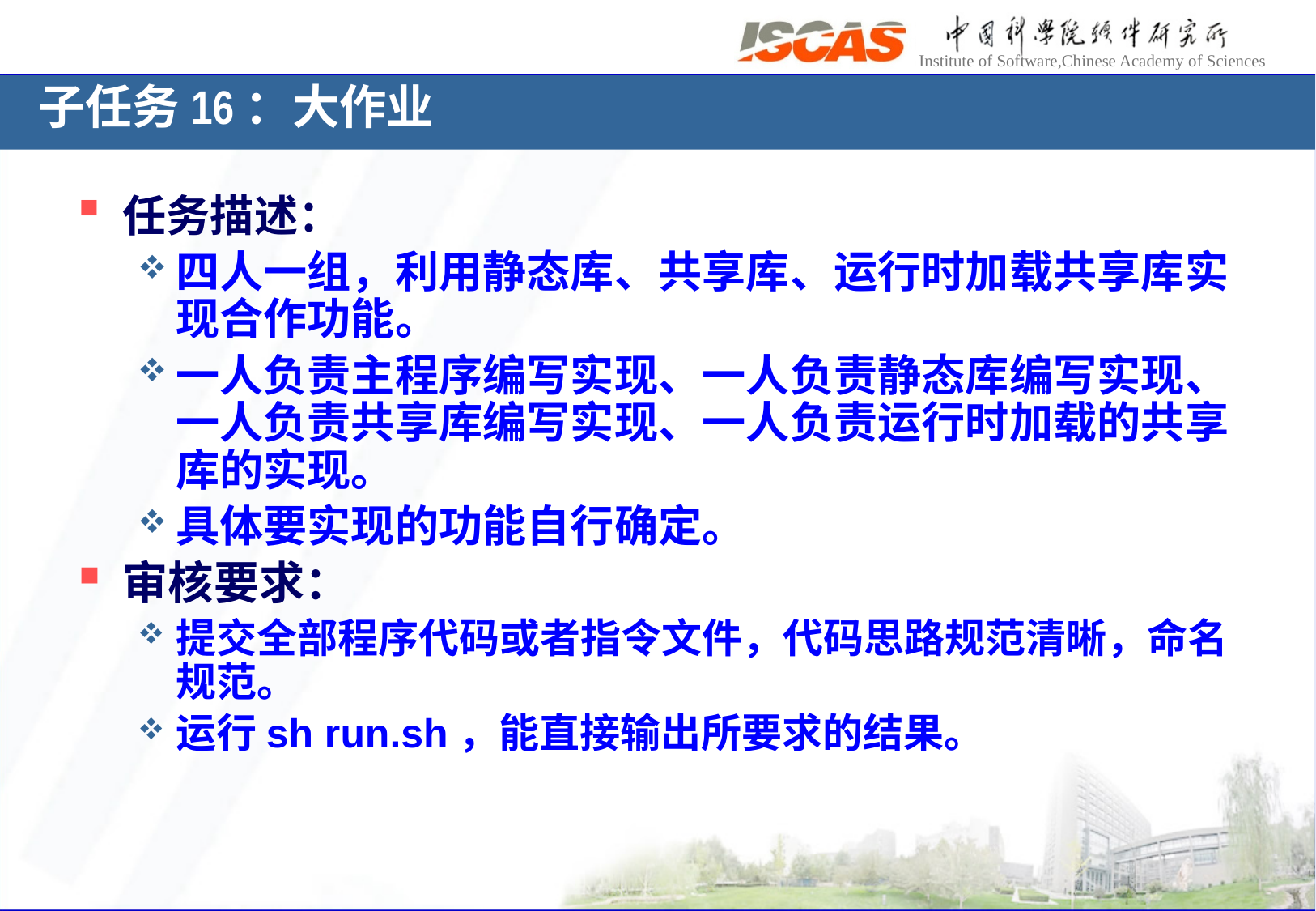

子任务16：大作业
任务描述：
四人一组，利用静态库、共享库、运行时加载共享库实现合作功能。
一人负责主程序编写实现、一人负责静态库编写实现、一人负责共享库编写实现、一人负责运行时加载的共享库的实现。
具体要实现的功能自行确定。
审核要求：
提交全部程序代码或者指令文件，代码思路规范清晰，命名规范。
运行sh run.sh，能直接输出所要求的结果。